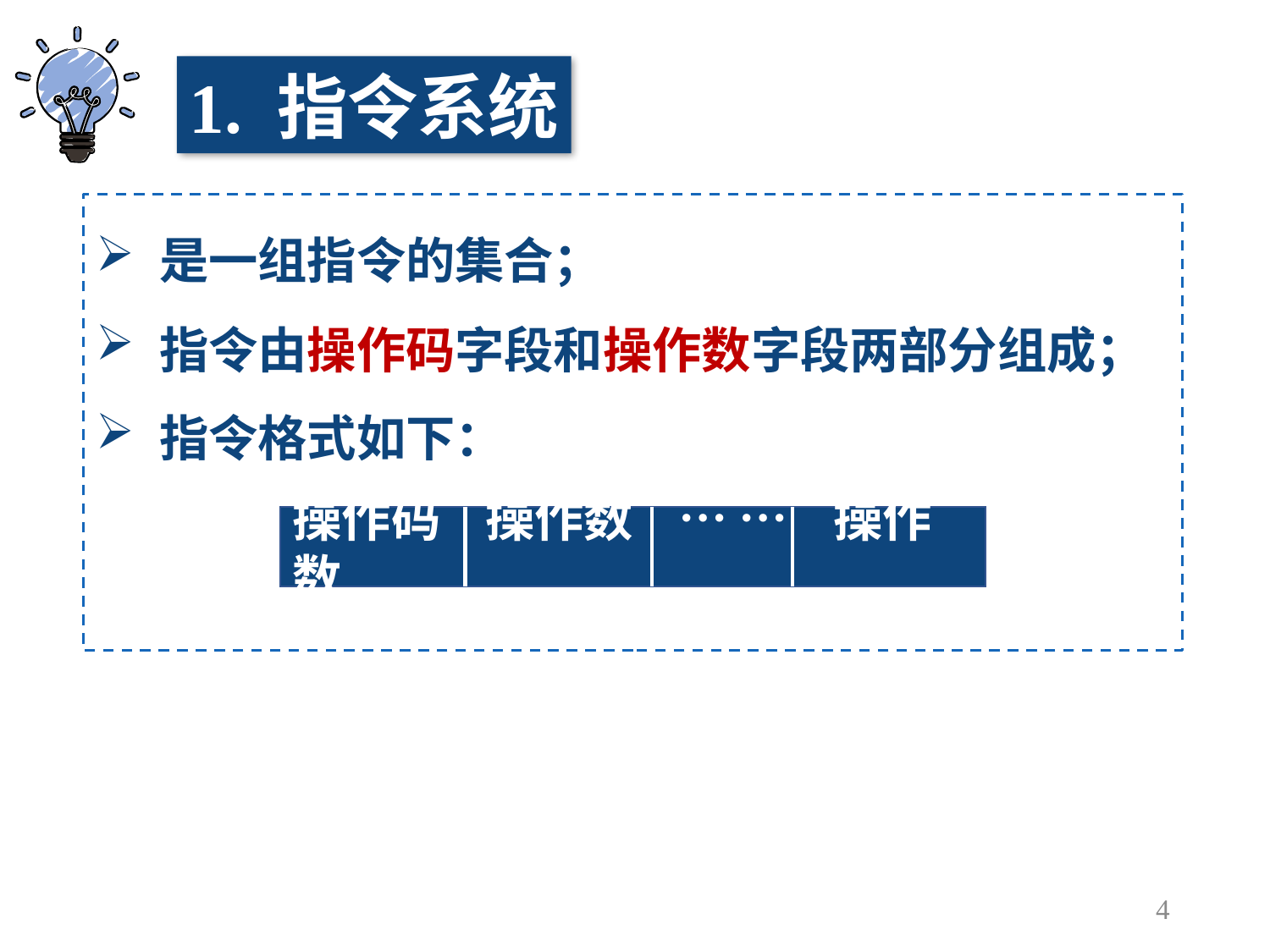

1. 指令系统
是一组指令的集合；
指令由操作码字段和操作数字段两部分组成；
指令格式如下：

操作码    操作数    … …    操作数
4